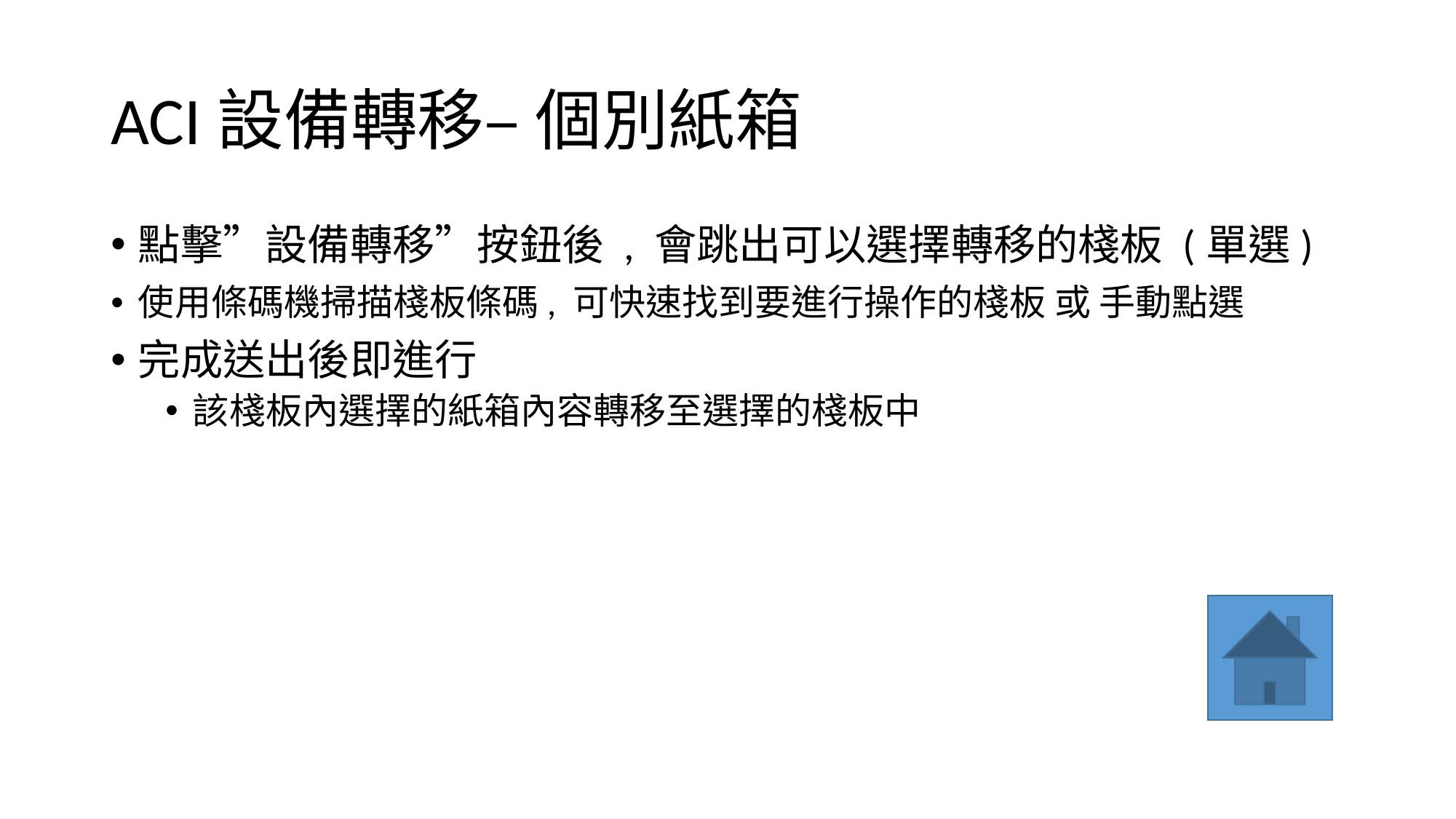

# ACI設備轉移– 個別紙箱
點擊”設備轉移”按鈕後 , 會跳出可以選擇轉移的棧板 (單選)
使用條碼機掃描棧板條碼, 可快速找到要進行操作的棧板 或 手動點選
完成送出後即進行
該棧板內選擇的紙箱內容轉移至選擇的棧板中